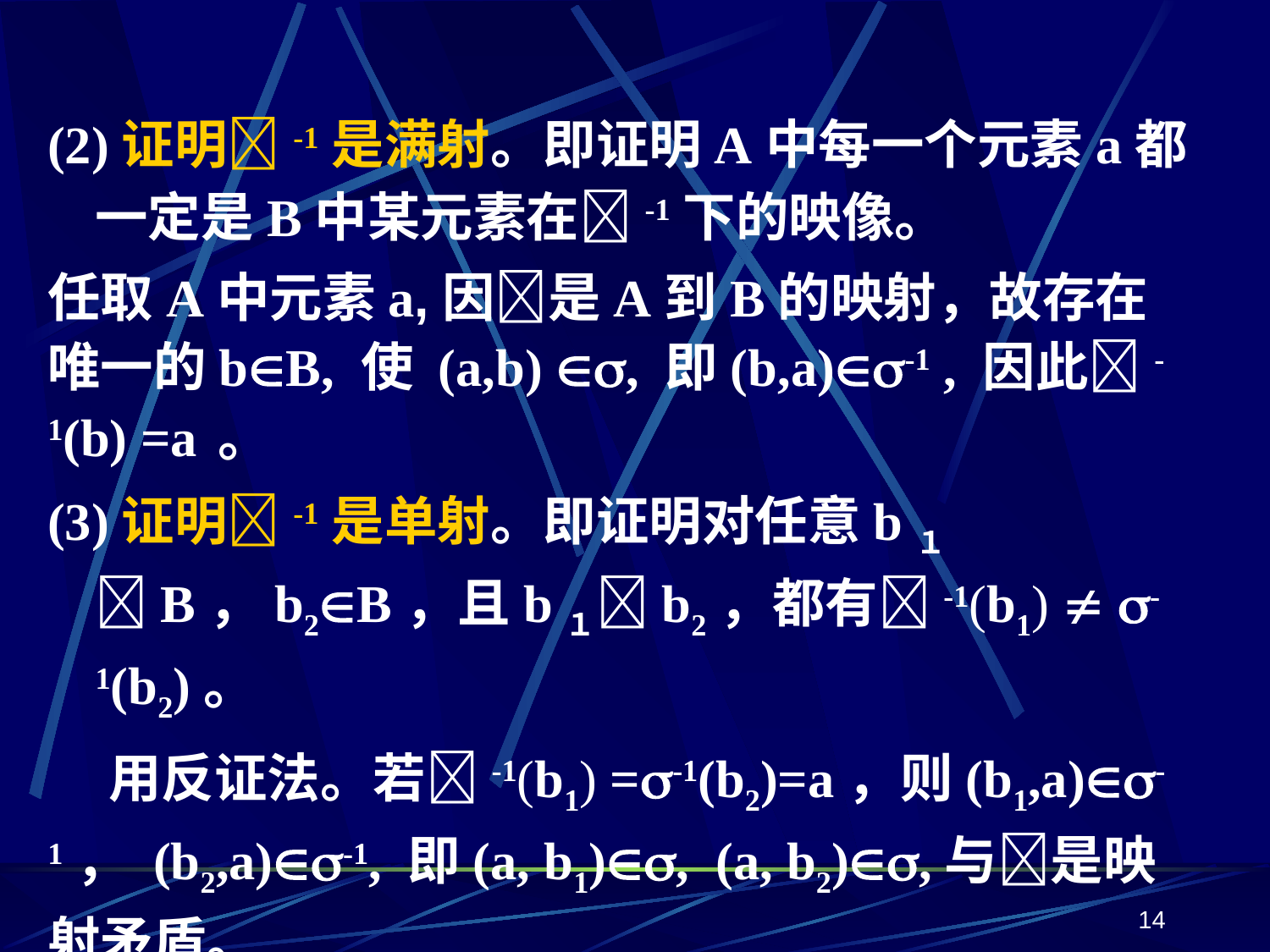

(2)证明σ-1是满射。即证明A中每一个元素a都一定是B中某元素在σ-1下的映像。
任取A中元素a,因σ是A到B的映射，故存在唯一的b∈B, 使 (a,b) ∈σ, 即(b,a)∈σ-1 , 因此σ-1(b) =a 。
(3)证明σ-1是单射。即证明对任意b１∈B，b2∈B，且b１≠b2，都有σ-1(b1) ≠ σ-1(b2)。
    用反证法。若σ-1(b1) =σ-1(b2)=a，则(b1,a)∈σ-1， (b2,a)∈σ-1, 即(a, b1)∈σ,  (a, b2)∈σ,与σ是映射矛盾。
综上， σ的逆关系σ -1是B到A的 1-1映射。

14